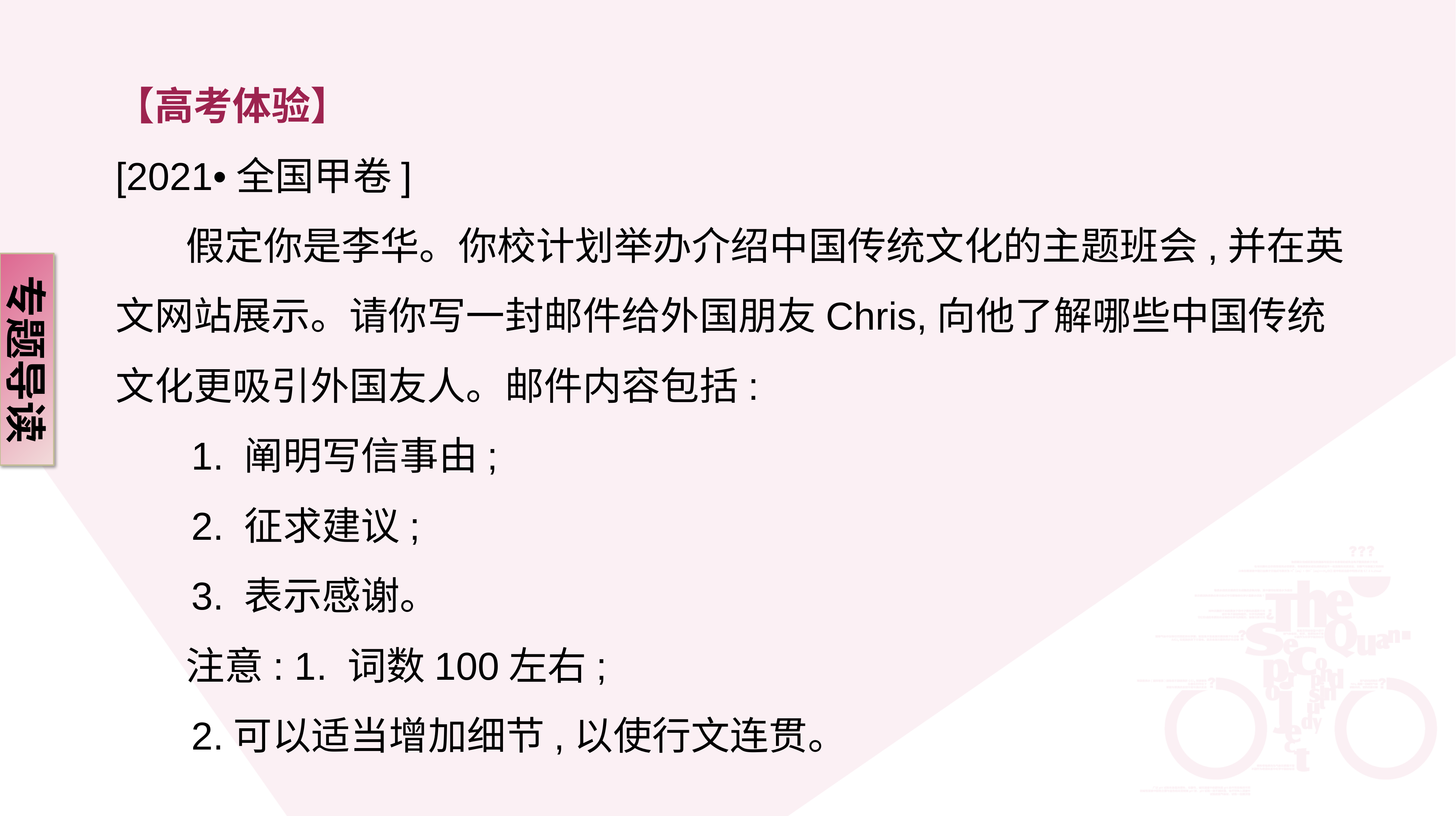

【高考体验】
[2021•全国甲卷]
       假定你是李华。你校计划举办介绍中国传统文化的主题班会,并在英文网站展示。请你写一封邮件给外国朋友Chris,向他了解哪些中国传统文化更吸引外国友人。邮件内容包括:
       1. 阐明写信事由;
       2. 征求建议;
       3. 表示感谢。
       注意: 1. 词数100左右;
       2.可以适当增加细节,以使行文连贯。
专题导读